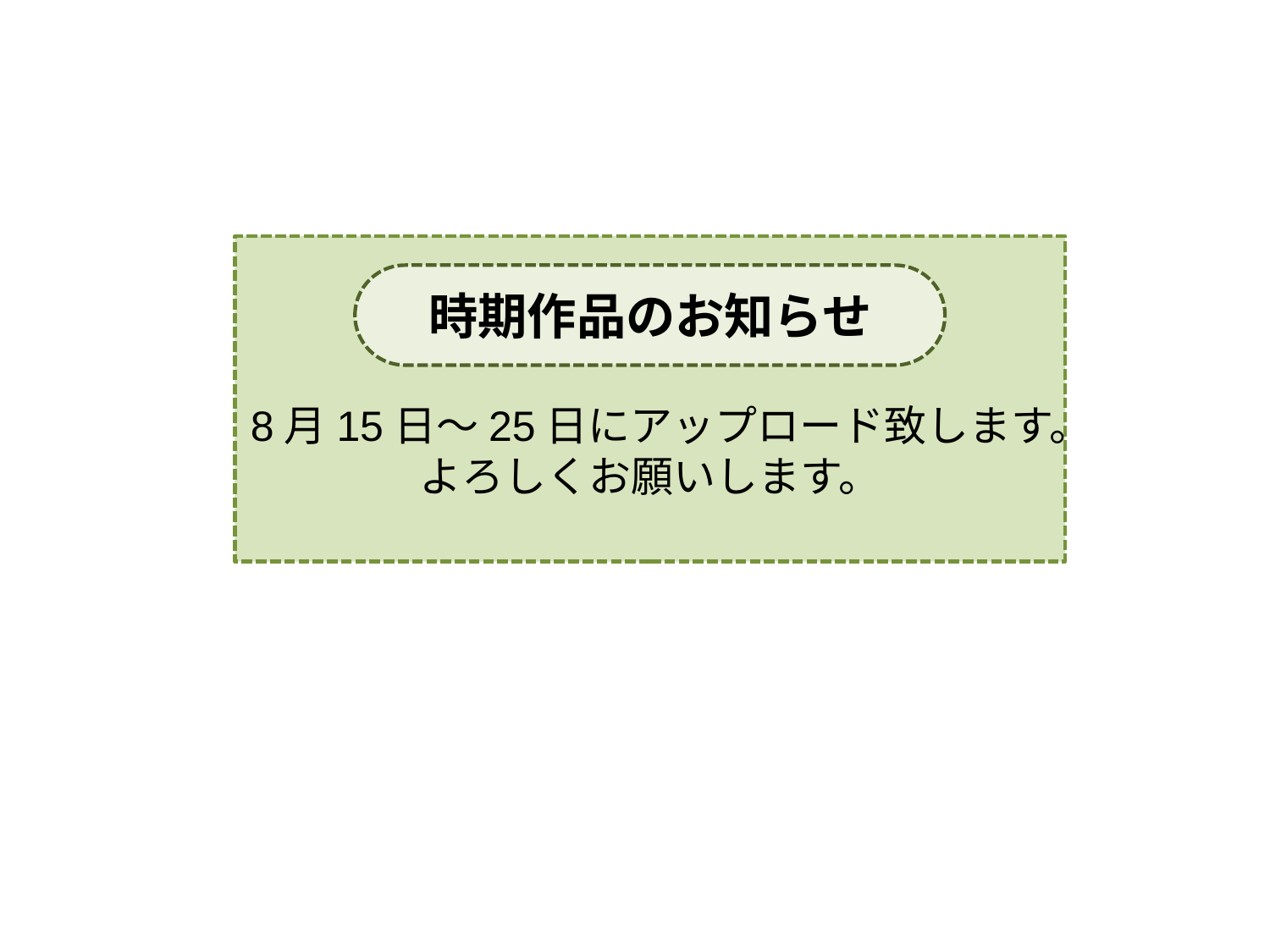

8月15日～25日にアップロード致します。
よろしくお願いします。
時期作品のお知らせ